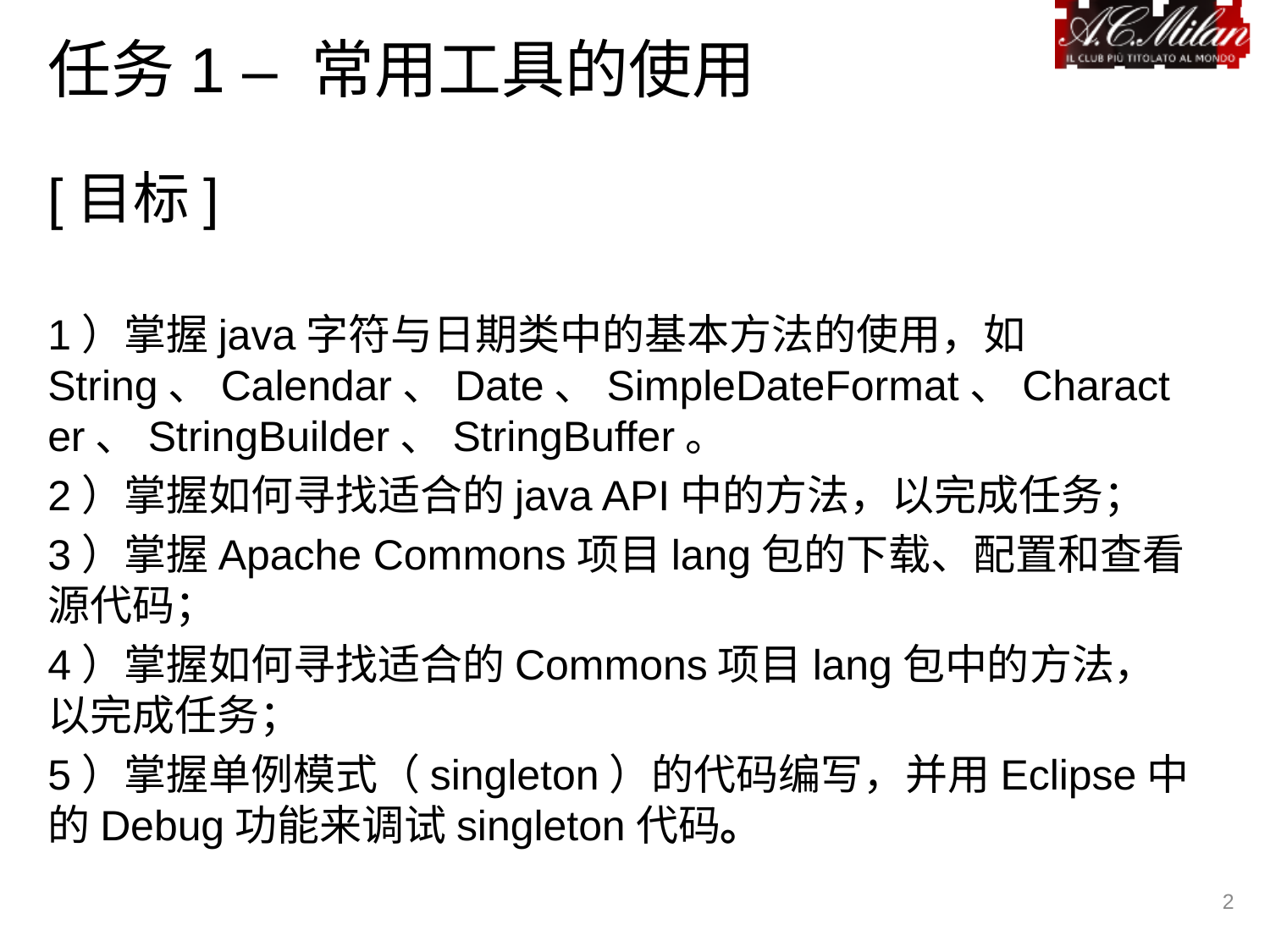

# 任务1 – 常用工具的使用
[目标]

1）掌握java字符与日期类中的基本方法的使用，如String、Calendar、Date、SimpleDateFormat、Character、StringBuilder、StringBuffer。
2）掌握如何寻找适合的java API中的方法，以完成任务；
3）掌握Apache Commons项目lang包的下载、配置和查看源代码；
4）掌握如何寻找适合的Commons项目lang包中的方法，以完成任务；
5）掌握单例模式（singleton）的代码编写，并用Eclipse中的Debug功能来调试singleton代码。
2